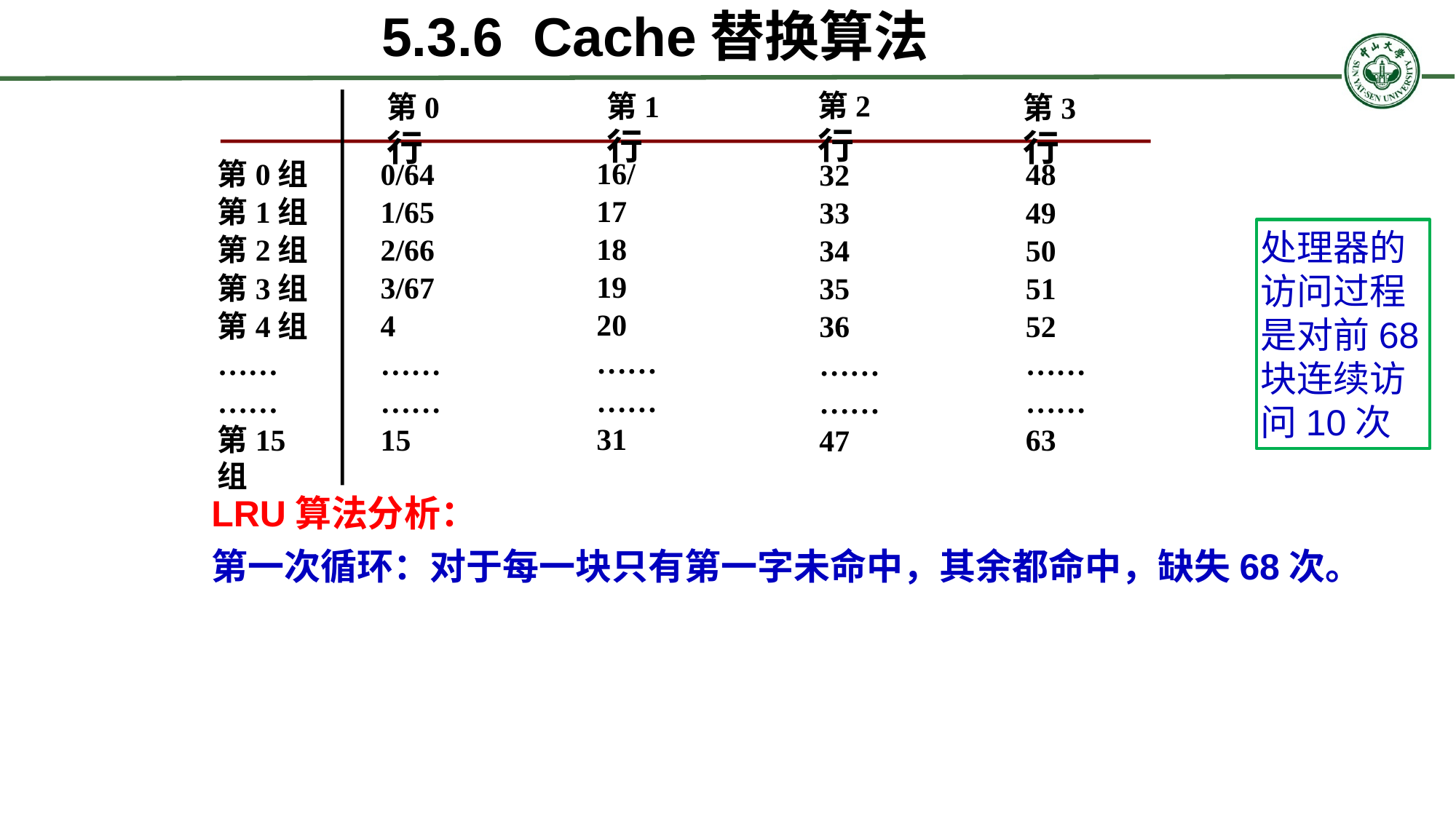

5.3.6  Cache替换算法
第2 行
第1 行
第0 行
第3 行

第0组
第1组
第2组
第3组
第4组
……
……
第15组
16/
17
18
19
20
……
……
31
0/64
1/65
2/66
3/67
4
……
……
15
48
49
50
51
52
……
……
63
32
33
34
35
36
……
……
47
处理器的访问过程是对前68块连续访问10次
LRU算法分析：
第一次循环：对于每一块只有第一字未命中，其余都命中，缺失68次。